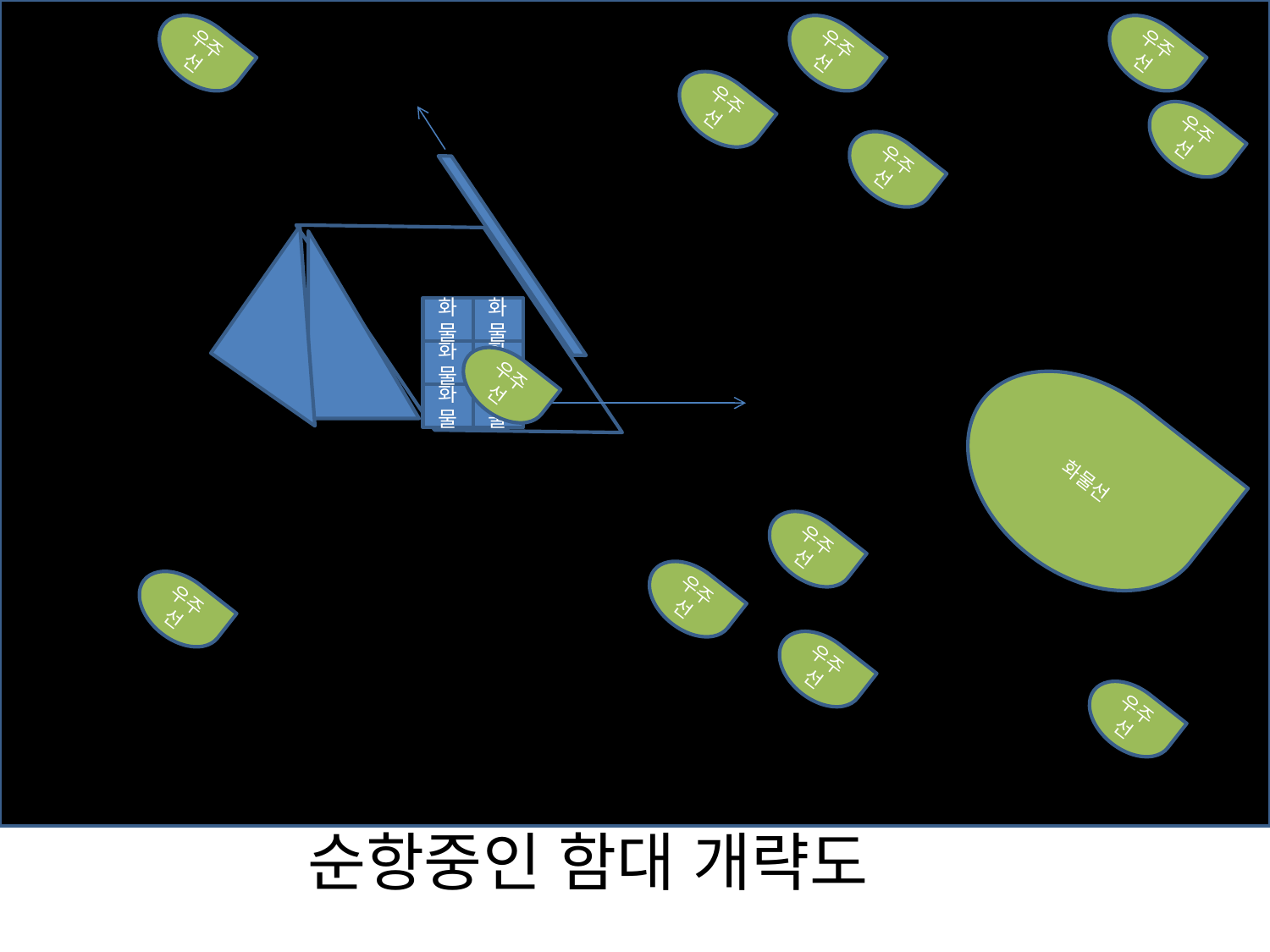

우주선
우주선
우주선
우주선
우주선
우주선
빗면으로 열리는 문

화물
화물
화물
화물
우주선
화물
화물
화물선
출격경로
거대전함
우주선
우주선
우주선
우주선
우주선
순항중인 함대 개략도